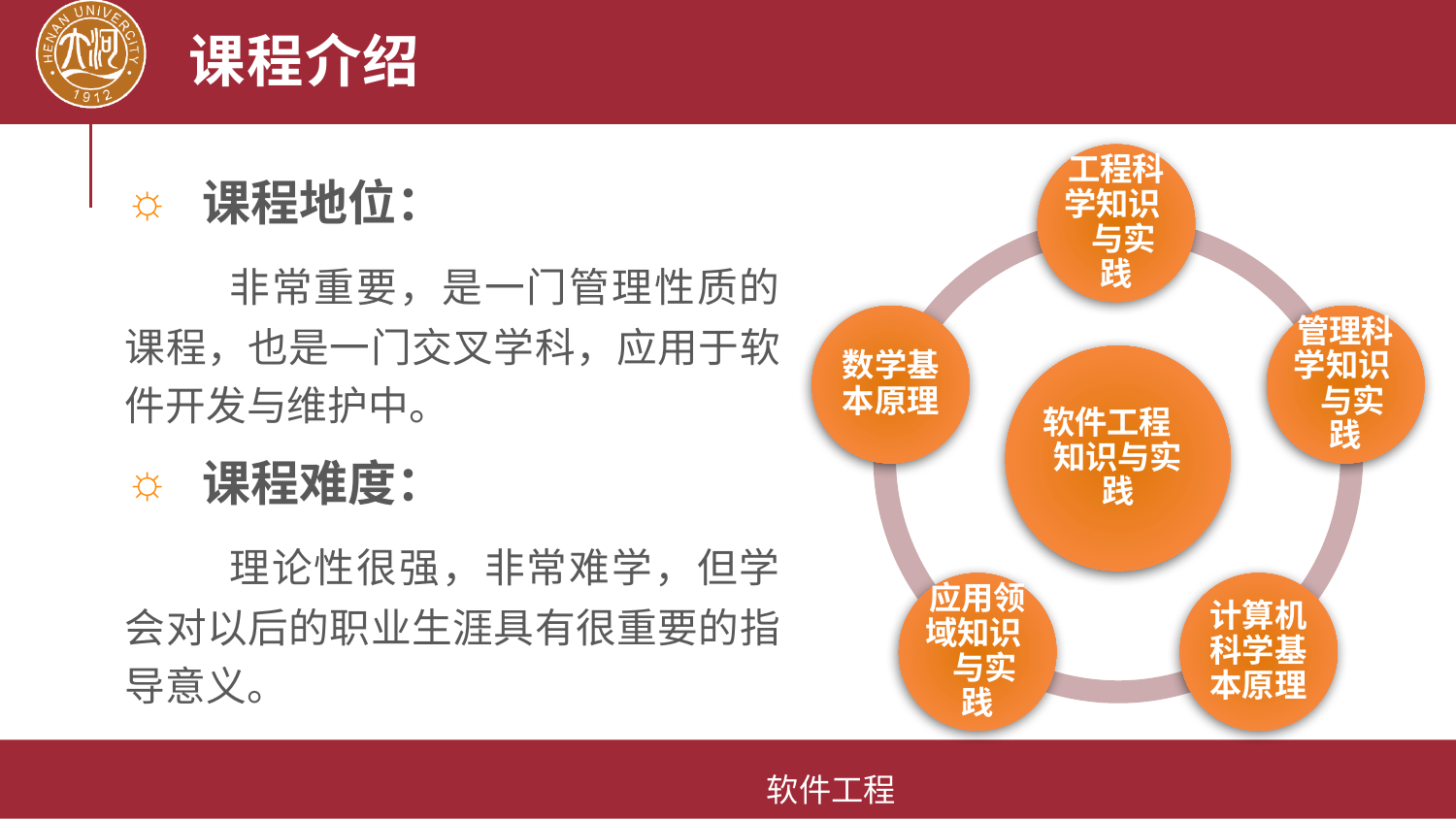

# 课程介绍
软件工程    知识与实践
工程科学知识    与实践
管理科学知识    与实践
计算机 科学基本原理
应用领域知识    与实践
数学基本原理
 课程地位：
       非常重要，是一门管理性质的课程，也是一门交叉学科，应用于软件开发与维护中。
 课程难度：
       理论性很强，非常难学，但学会对以后的职业生涯具有很重要的指导意义。

软件工程
19